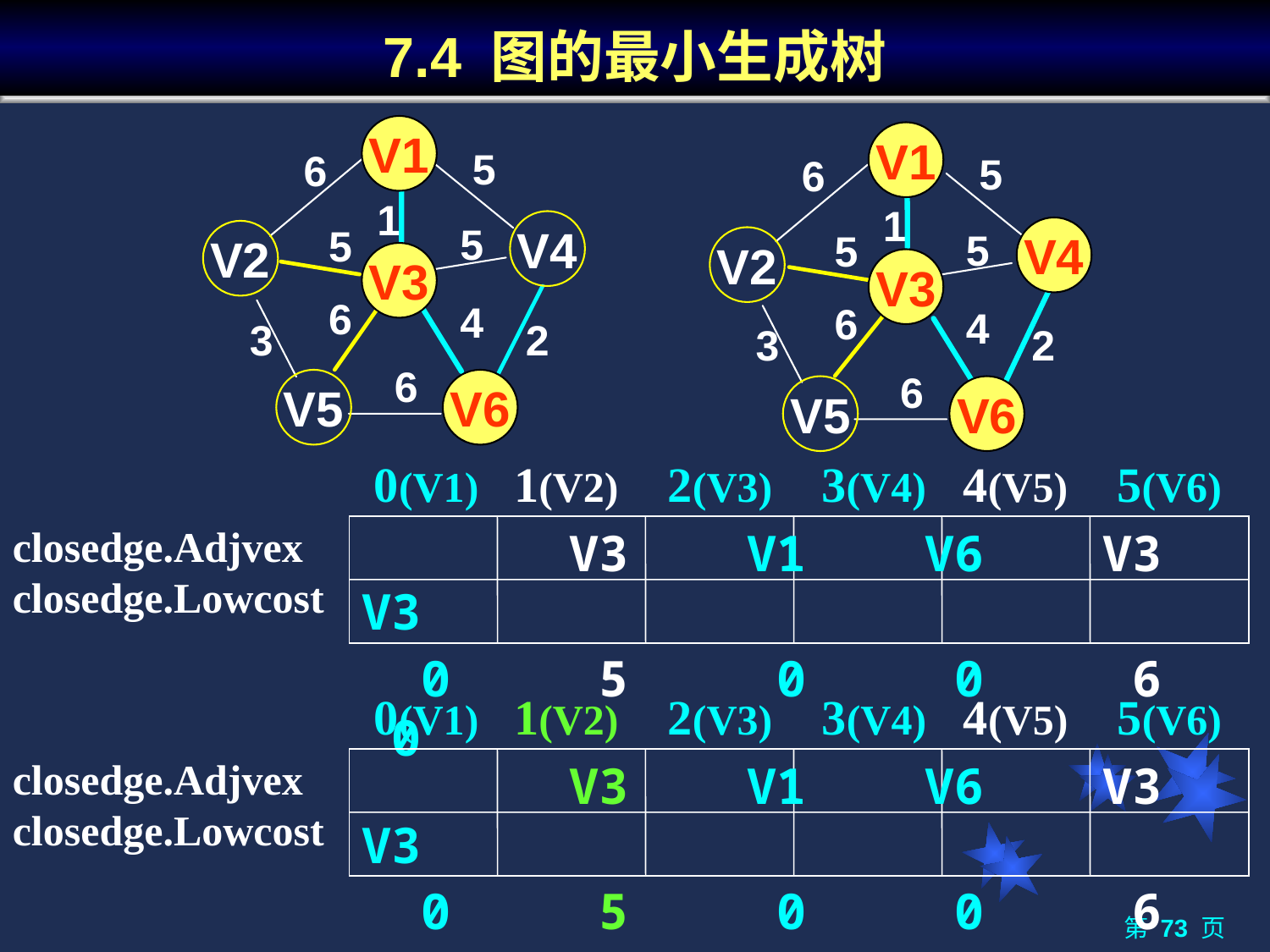

# 7.4 图的最小生成树
V1
5
6

1

V4
5
5
V2
V3

6

4

3
2

6
V5
V6

V1
V4
V2
V3
V5
V6
5
6

1

5
5

6

4

3
2

6

 0(V1)   1(V2)    2(V3)    3(V4)   4(V5)    5(V6)
closedge.Adjvex closedge.Lowcost
       V3    V1    V6    V3    V3
  0     5     0     0     6     0

 0(V1)   1(V2)    2(V3)    3(V4)   4(V5)    5(V6)
closedge.Adjvex closedge.Lowcost
       V3    V1    V6    V3    V3
  0     5     0     0     6     0

第 73 页